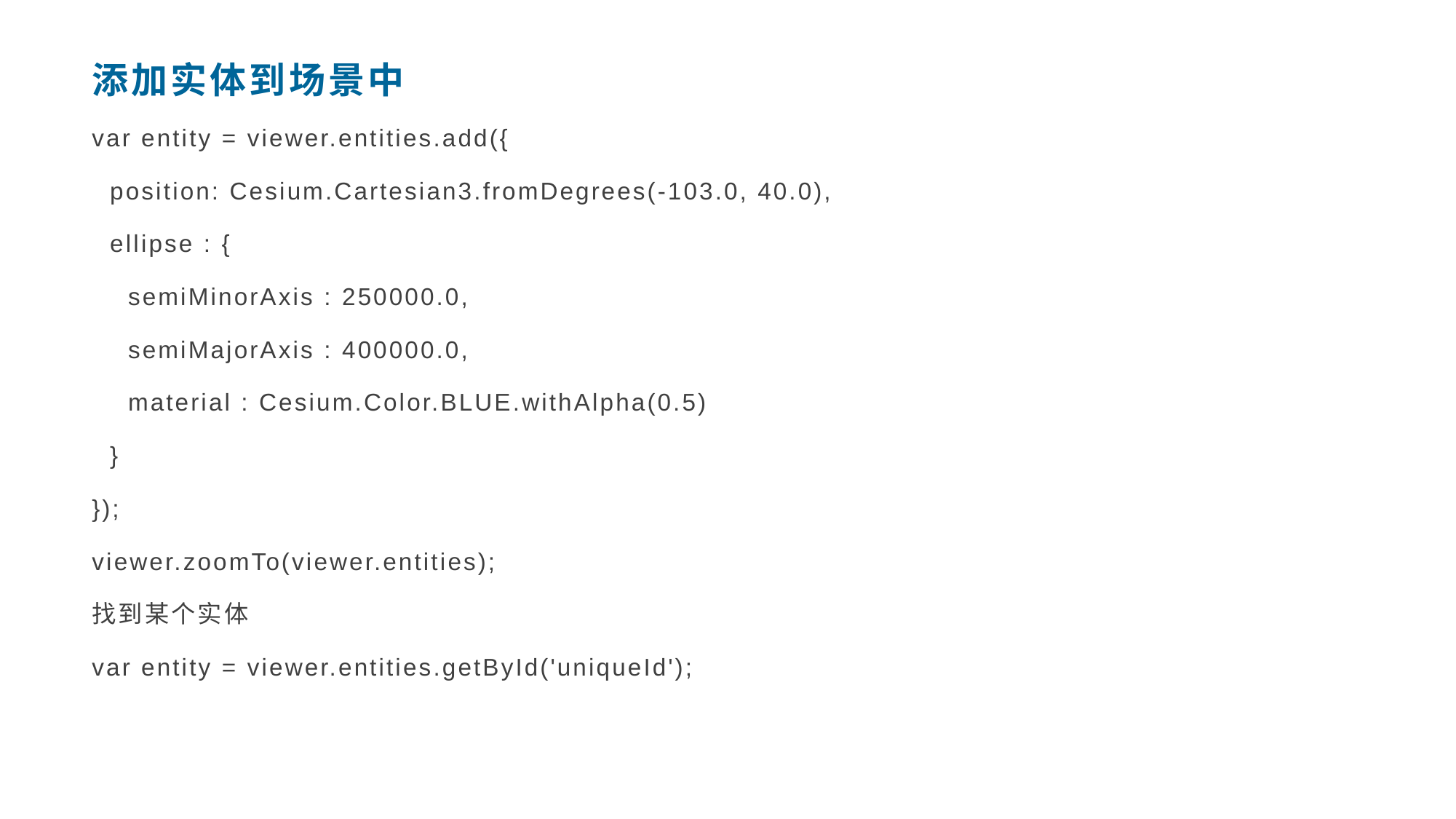

# 添加实体到场景中
var entity = viewer.entities.add({
  position: Cesium.Cartesian3.fromDegrees(-103.0, 40.0),
  ellipse : {
    semiMinorAxis : 250000.0,
    semiMajorAxis : 400000.0,
    material : Cesium.Color.BLUE.withAlpha(0.5)
  }
});
viewer.zoomTo(viewer.entities);
找到某个实体
var entity = viewer.entities.getById('uniqueId');